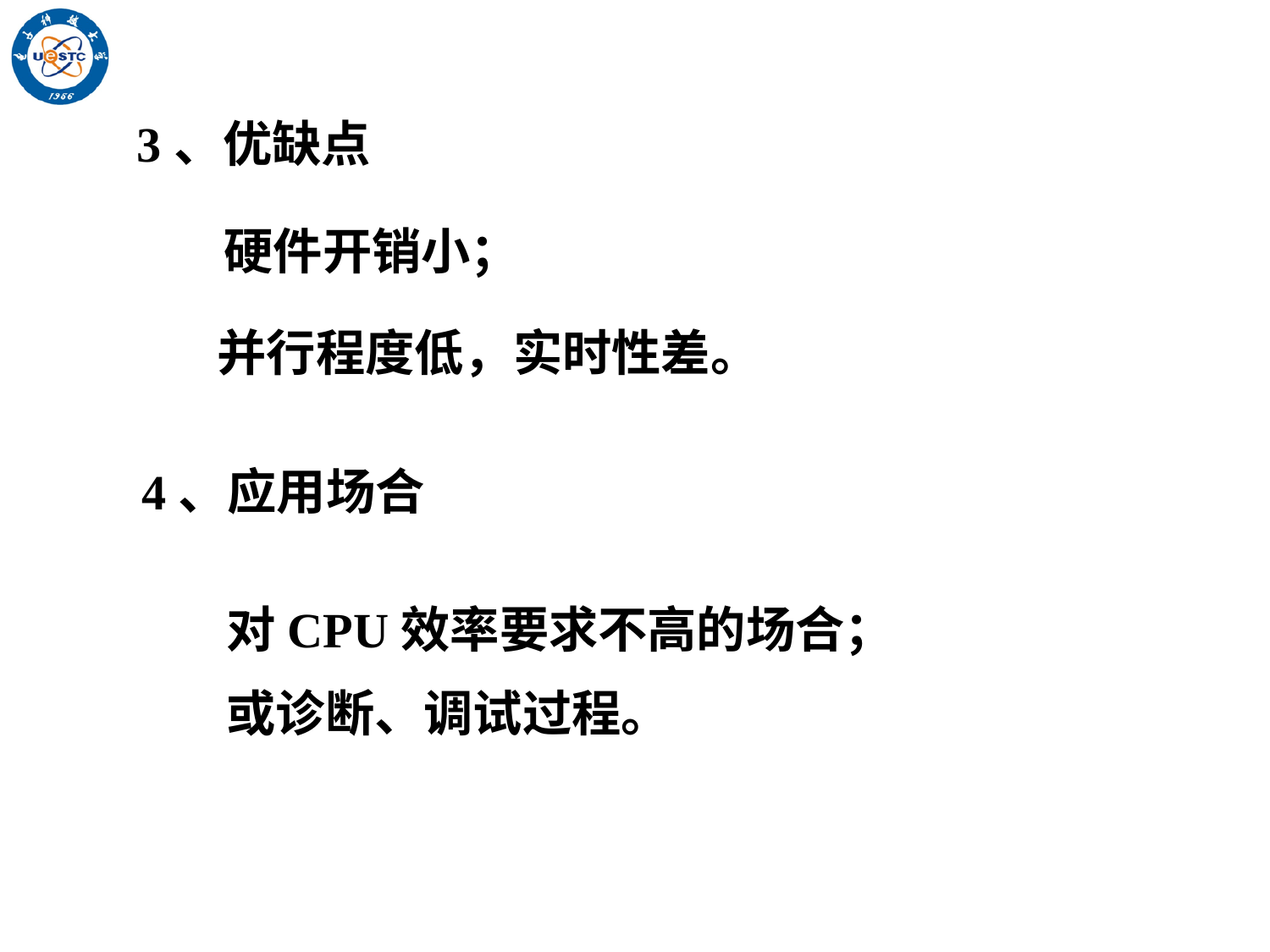

3、优缺点
硬件开销小；
并行程度低，实时性差。
4、应用场合
对CPU效率要求不高的场合；
或诊断、调试过程。